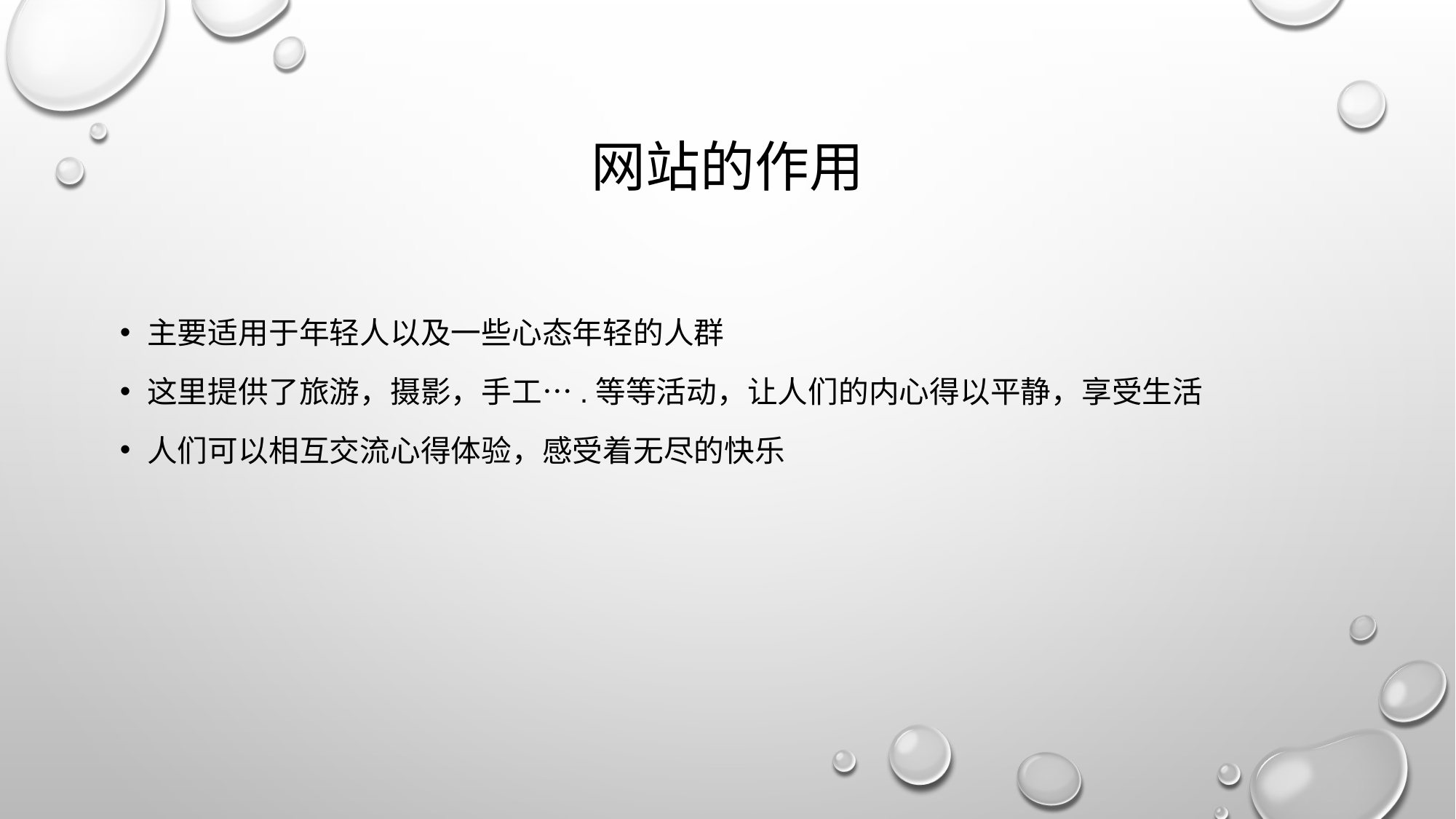

# 网站的作用
主要适用于年轻人以及一些心态年轻的人群
这里提供了旅游，摄影，手工….等等活动，让人们的内心得以平静，享受生活
人们可以相互交流心得体验，感受着无尽的快乐